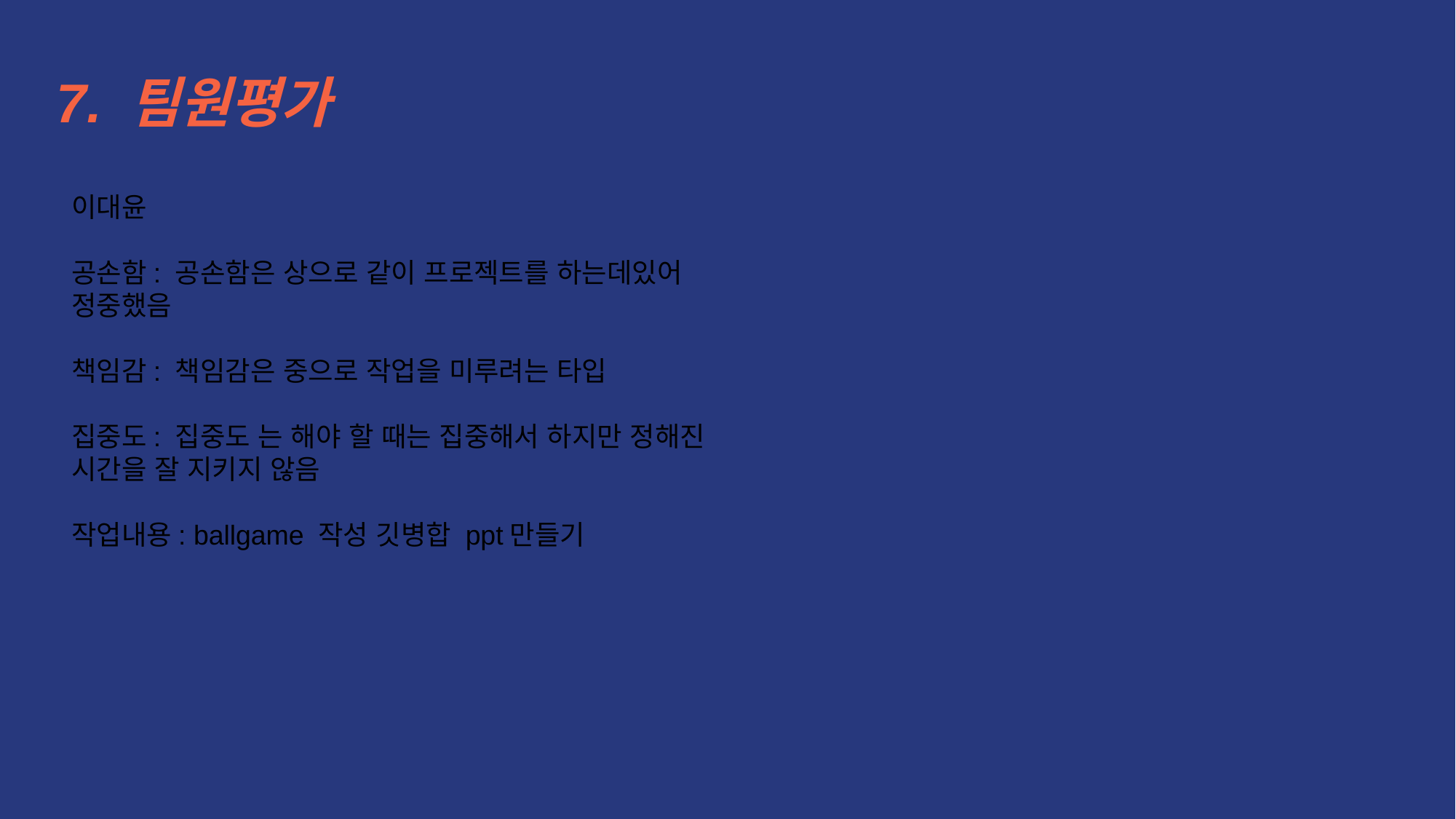

7. 팀원평가
이대윤

공손함: 공손함은 상으로 같이 프로젝트를 하는데있어 정중했음

책임감: 책임감은 중으로 작업을 미루려는 타입

집중도: 집중도 는 해야 할 때는 집중해서 하지만 정해진 시간을 잘 지키지 않음

작업내용: ballgame 작성 깃병합 ppt만들기